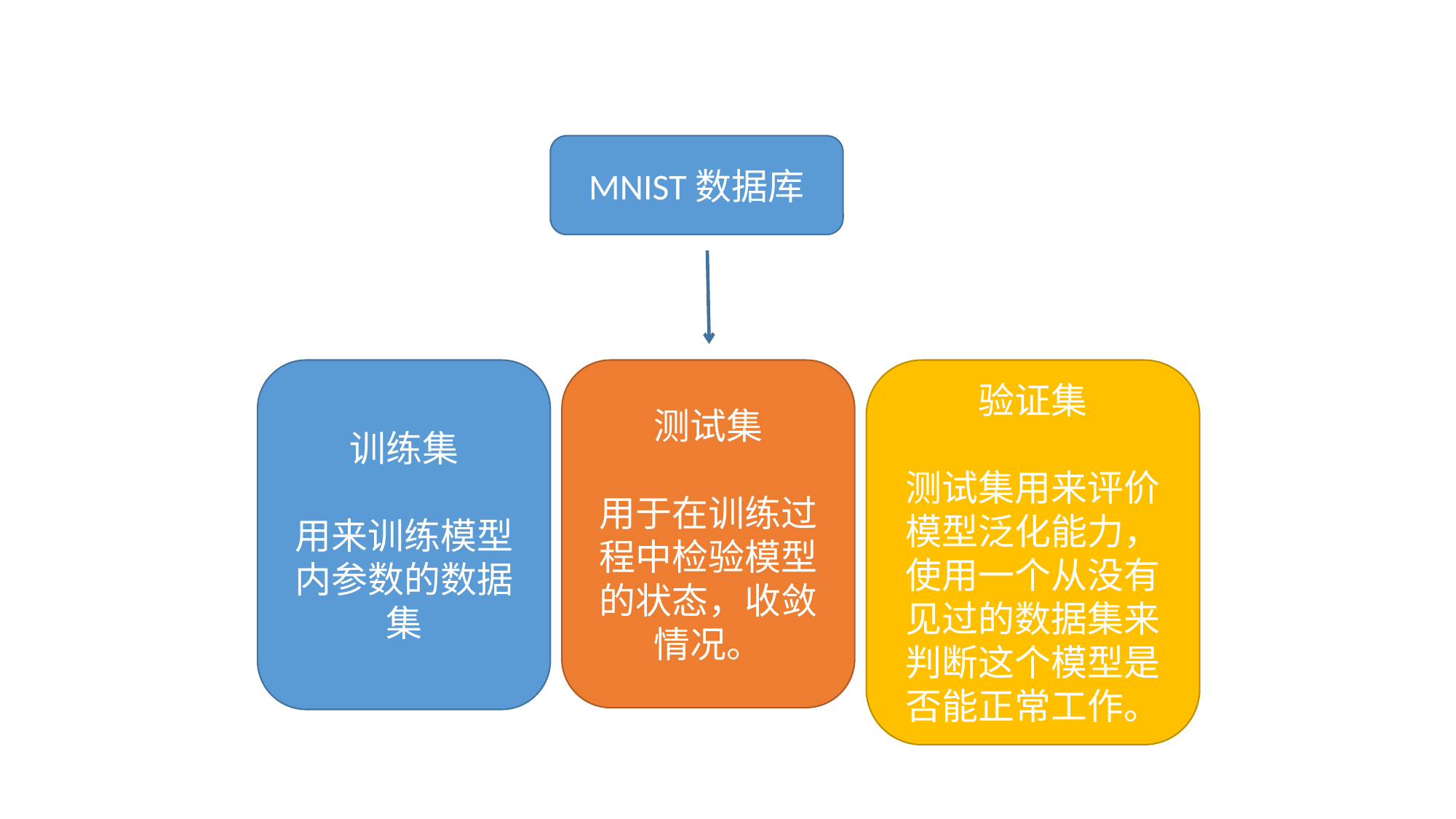

MNIST数据库
训练集

用来训练模型内参数的数据集
测试集

用于在训练过程中检验模型的状态，收敛情况。
验证集

测试集用来评价模型泛化能力，使用一个从没有见过的数据集来判断这个模型是否能正常工作。